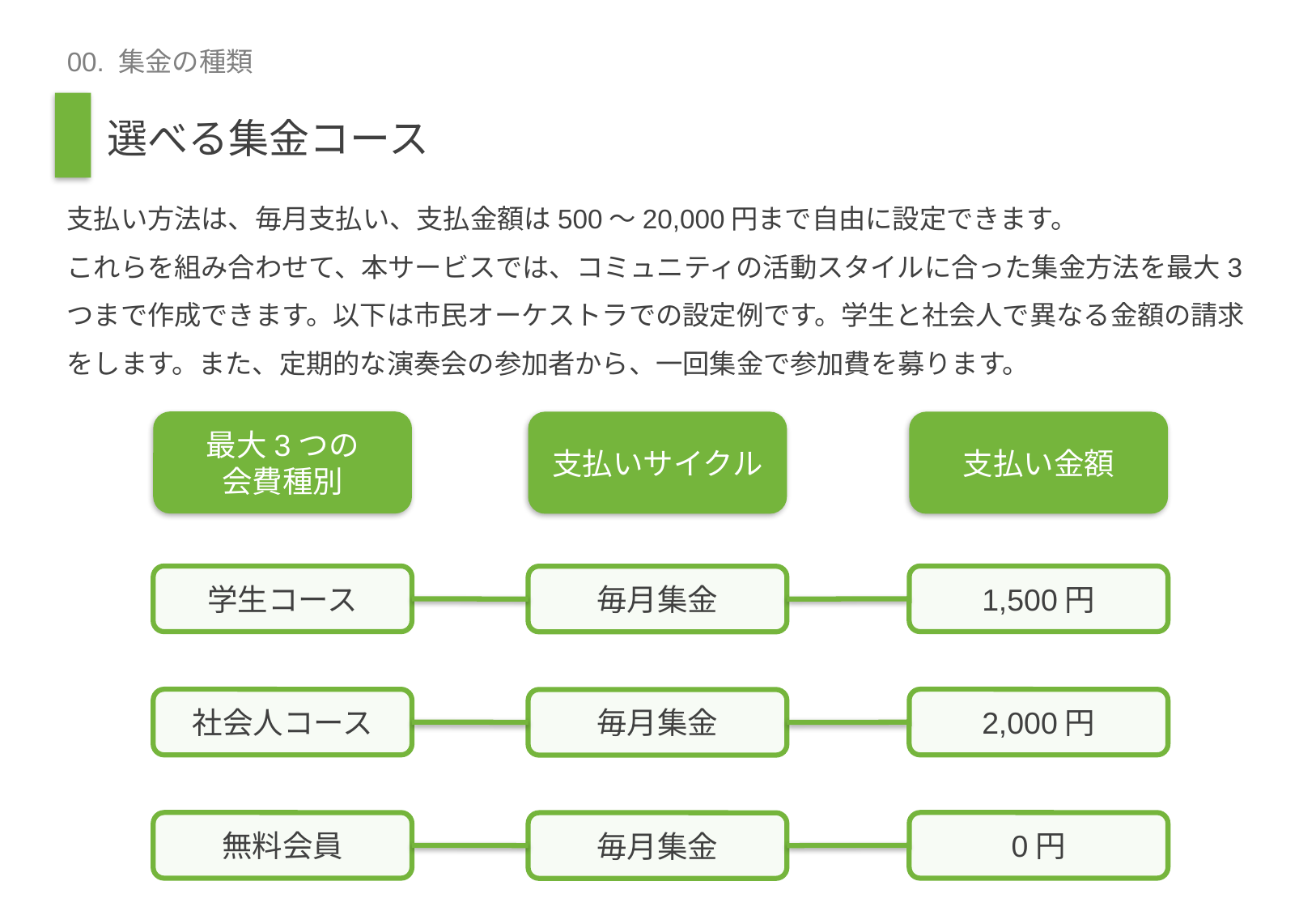

# 00. 集金の種類
　選べる集金コース
支払い方法は、毎月支払い、支払金額は500〜20,000円まで自由に設定できます。
これらを組み合わせて、本サービスでは、コミュニティの活動スタイルに合った集金方法を最大3つまで作成できます。以下は市民オーケストラでの設定例です。学生と社会人で異なる金額の請求をします。また、定期的な演奏会の参加者から、一回集金で参加費を募ります。
最大3つの
会費種別
支払いサイクル
支払い金額
学生コース
1,500円
毎月集金
社会人コース
2,000円
毎月集金
無料会員
0円
毎月集金